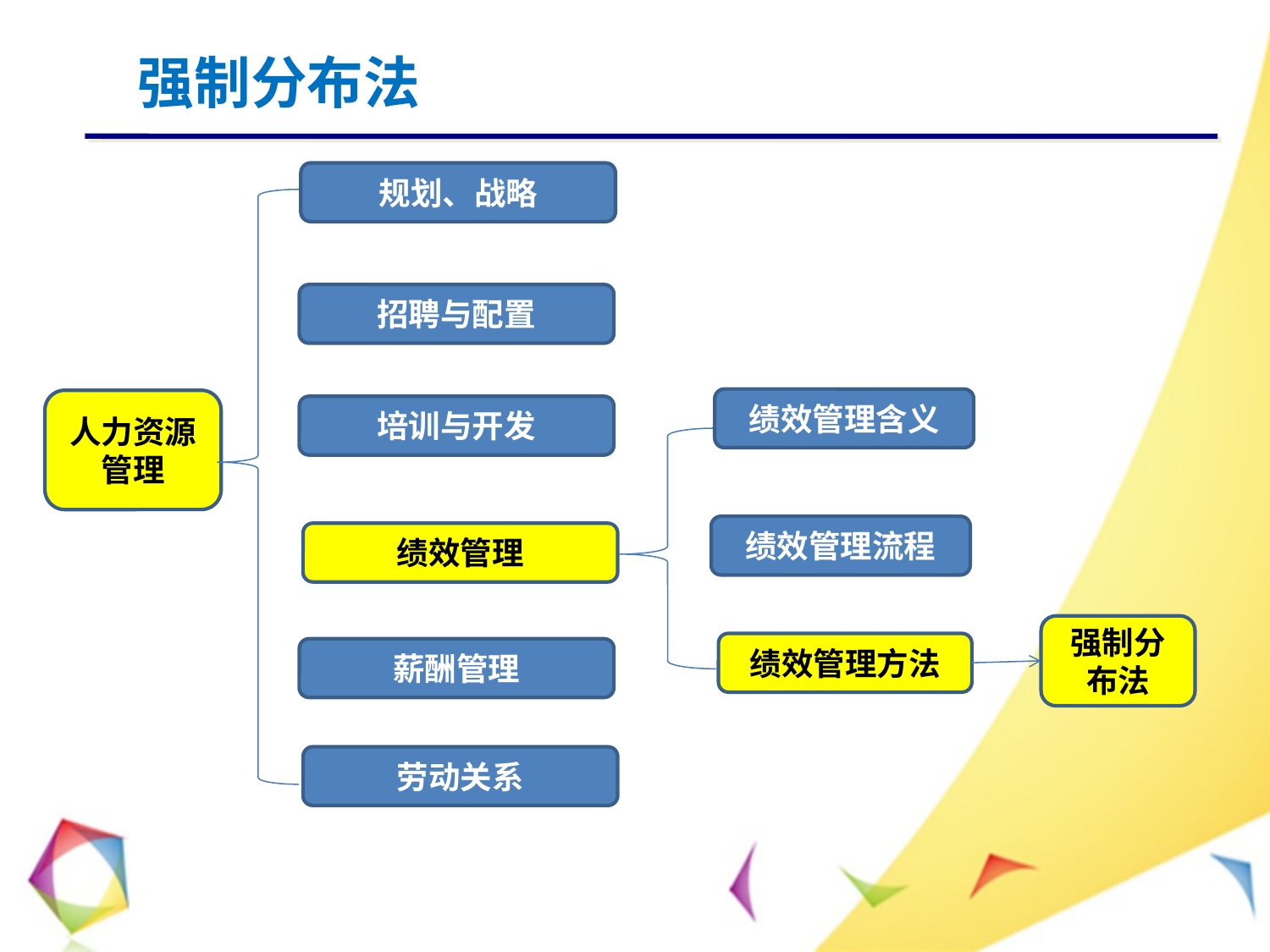

强制分布法

规划、战略

招聘与配置
绩效管理含义
人力资源管理
培训与开发

绩效管理流程
绩效管理
强制分布法
绩效管理方法
薪酬管理
劳动关系